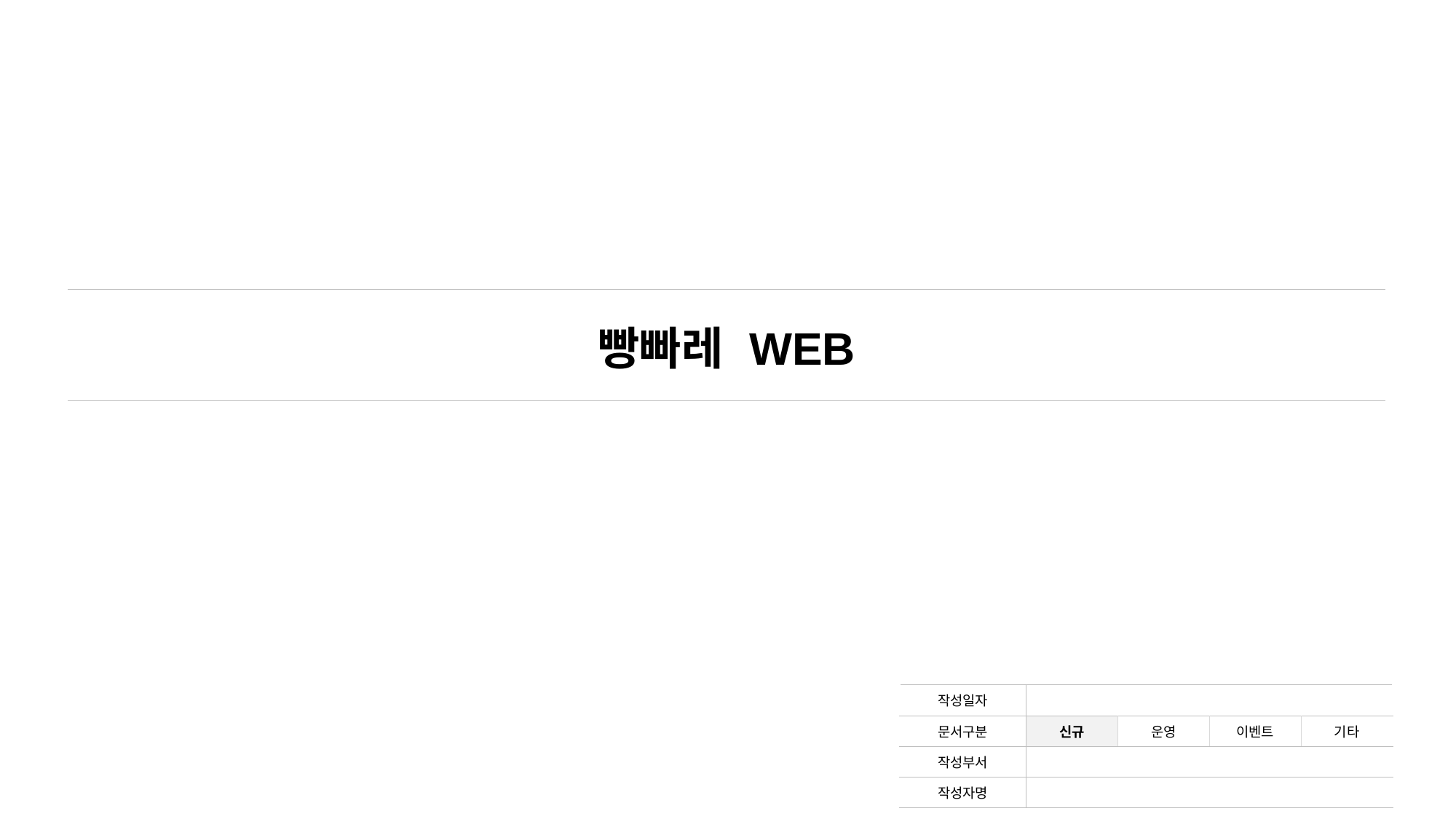

| 빵빠레 WEB |
| --- |
| 작성일자 |  |  |  |  |
| --- | --- | --- | --- | --- |
| 문서구분 | 신규 | 운영 | 이벤트 | 기타 |
| 작성부서 |  |  |  |  |
| 작성자명 |  |  |  |  |